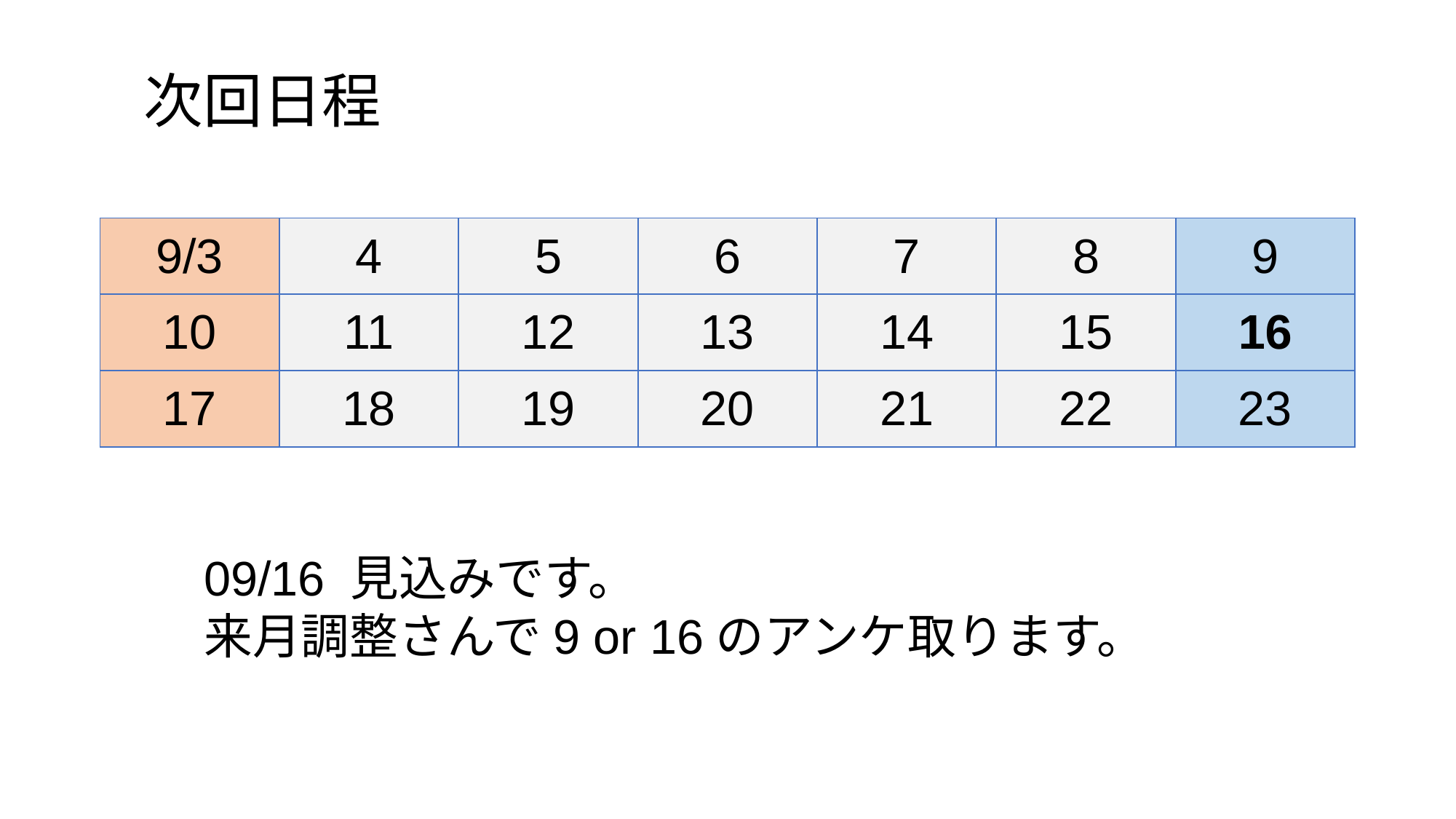

# 次回日程
| 9/3 | 4 | 5 | 6 | 7 | 8 | 9 |
| --- | --- | --- | --- | --- | --- | --- |
| 10 | 11 | 12 | 13 | 14 | 15 | 16 |
| 17 | 18 | 19 | 20 | 21 | 22 | 23 |
09/16 見込みです。
来月調整さんで9 or 16のアンケ取ります。